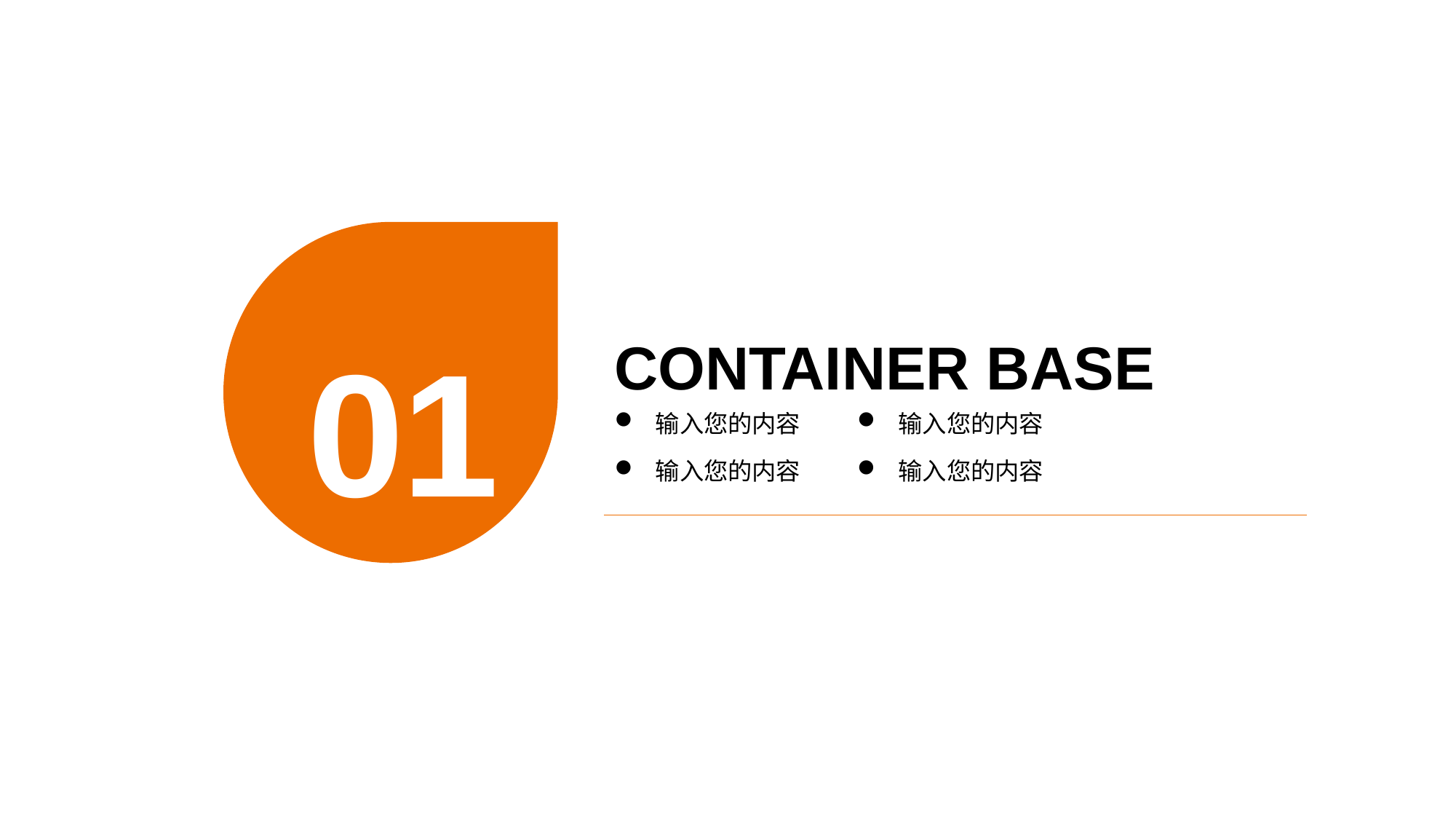

01
CONTAINER BASE
输入您的内容
输入您的内容
输入您的内容
输入您的内容